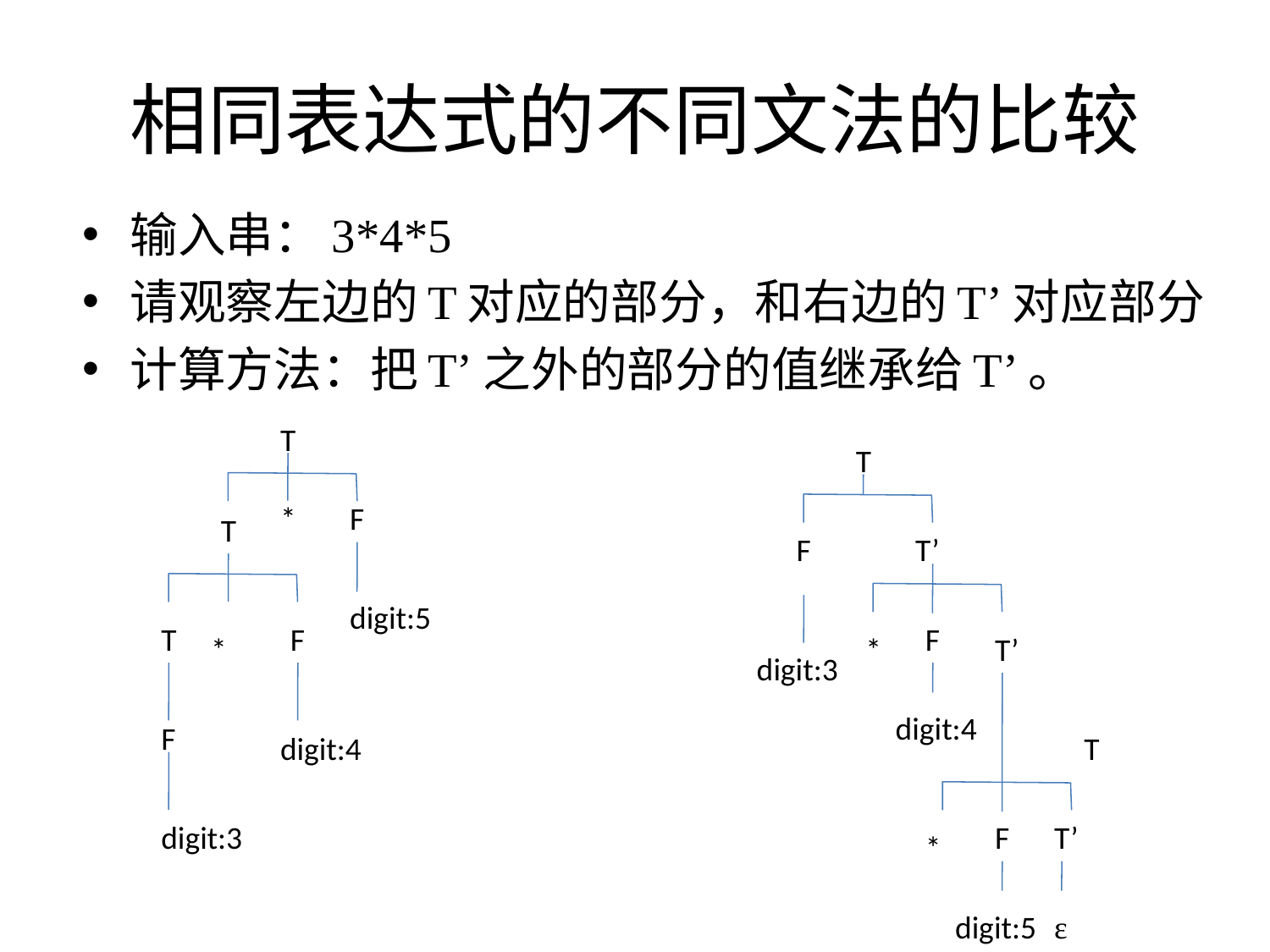

# 相同表达式的不同文法的比较
输入串：3*4*5
请观察左边的T对应的部分，和右边的T’对应部分
计算方法：把T’之外的部分的值继承给T’。
T
T

*
F

T
F
T’

digit:5
T
F
F
*
*
T’
digit:3
digit:4
F
digit:4
T

digit:3
F
T’
*
digit:5
ε